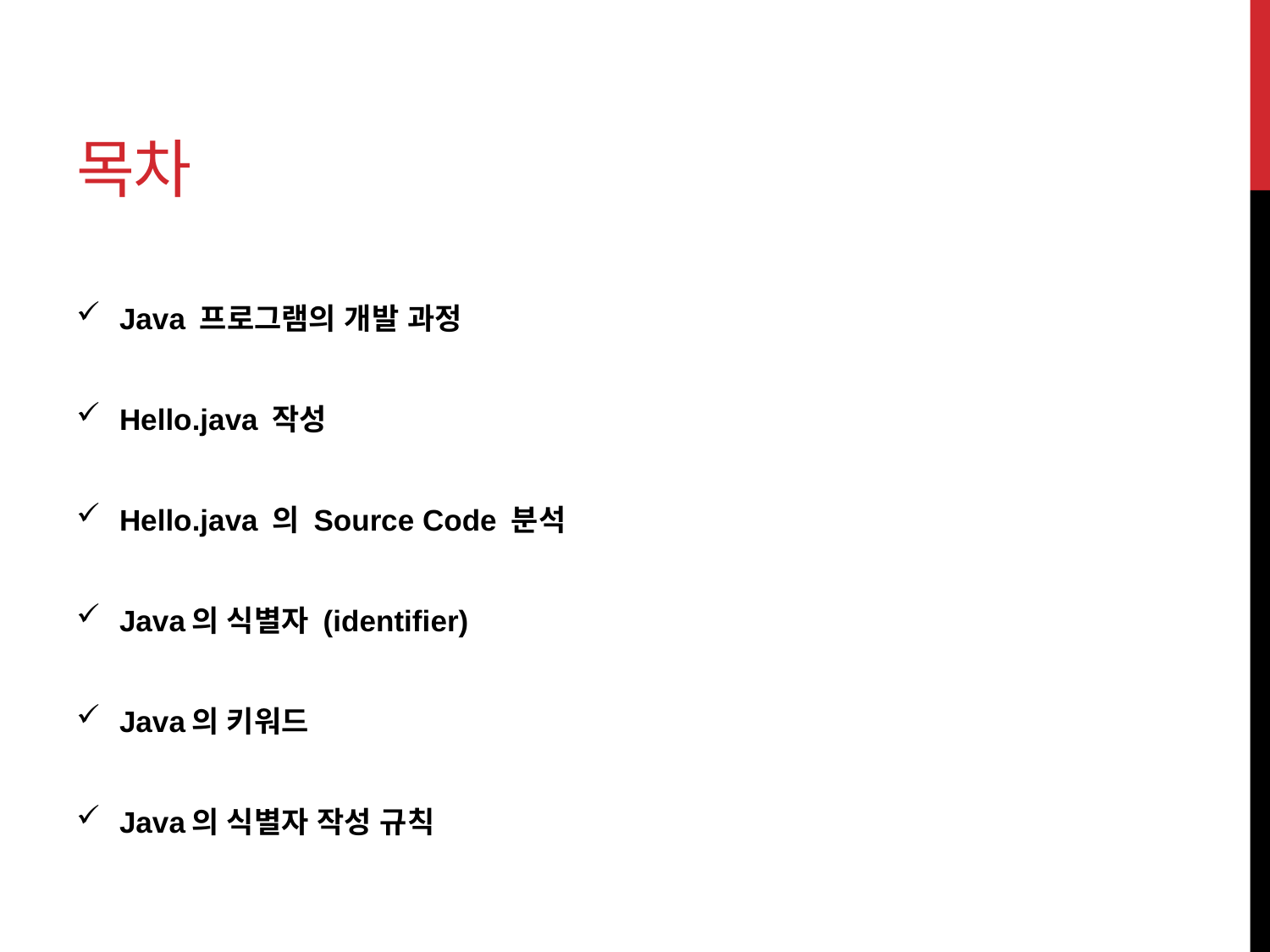

# 목차

Java 프로그램의 개발 과정

Hello.java 작성

Hello.java 의 Source Code 분석

Java의 식별자 (identifier)

Java의 키워드

Java의 식별자 작성 규칙